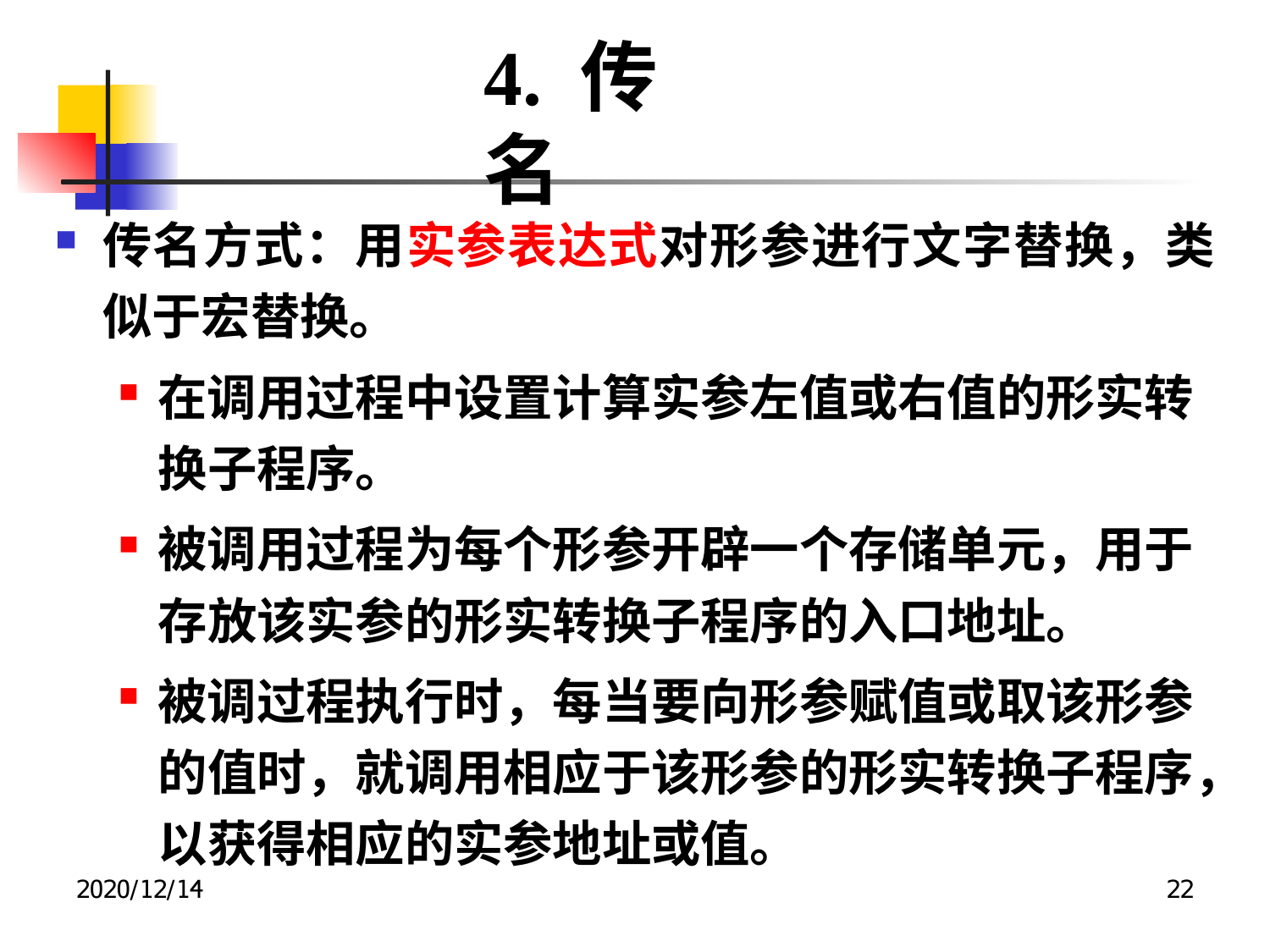

4. 传名
传名方式：用实参表达式对形参进行文字替换，类似于宏替换。
在调用过程中设置计算实参左值或右值的形实转换子程序。
被调用过程为每个形参开辟一个存储单元，用于存放该实参的形实转换子程序的入口地址。
被调过程执行时，每当要向形参赋值或取该形参的值时，就调用相应于该形参的形实转换子程序，以获得相应的实参地址或值。
2020/12/14
22